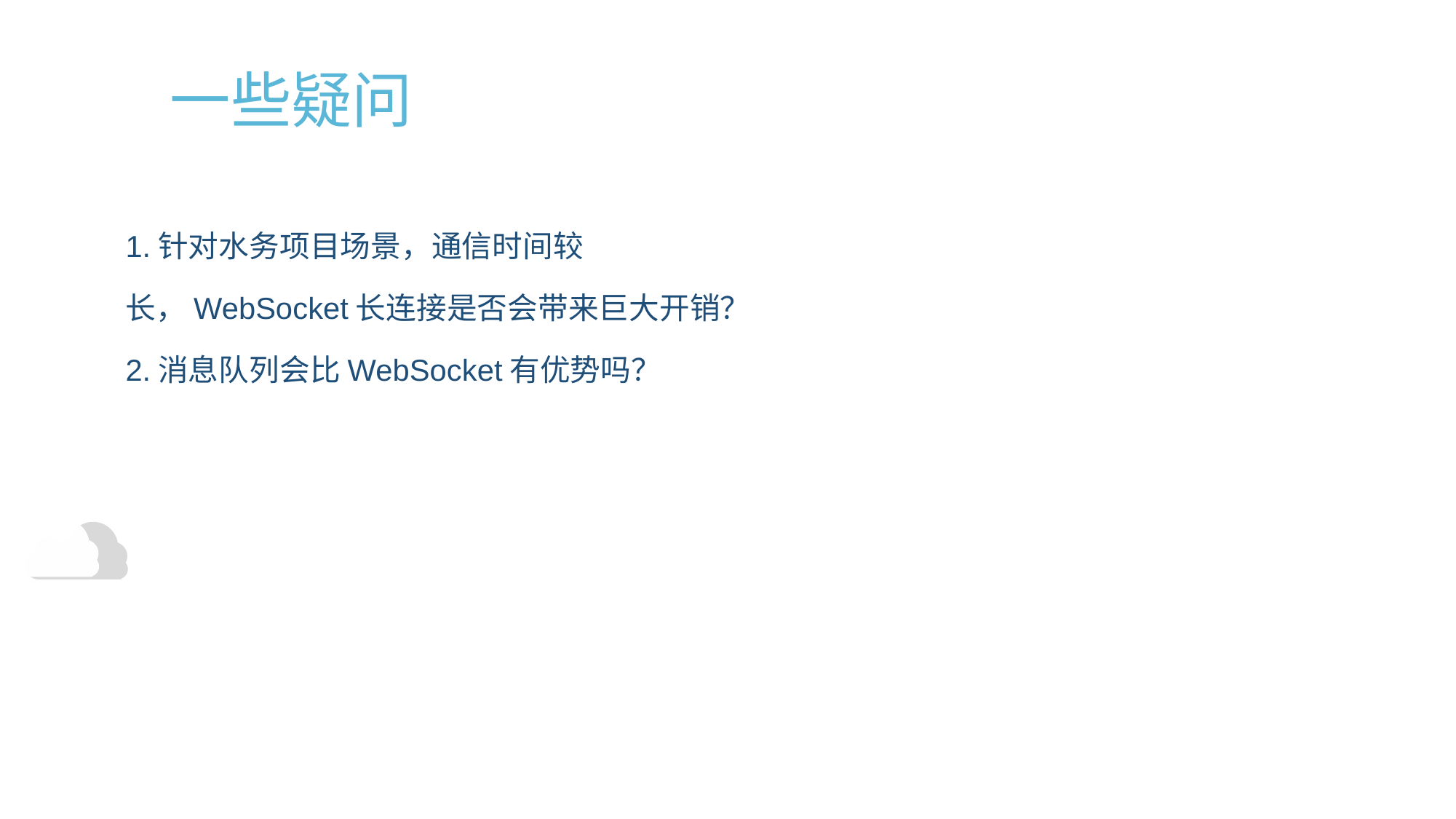

一些疑问

1.针对水务项目场景，通信时间较长，WebSocket长连接是否会带来巨大开销？
2.消息队列会比WebSocket有优势吗？